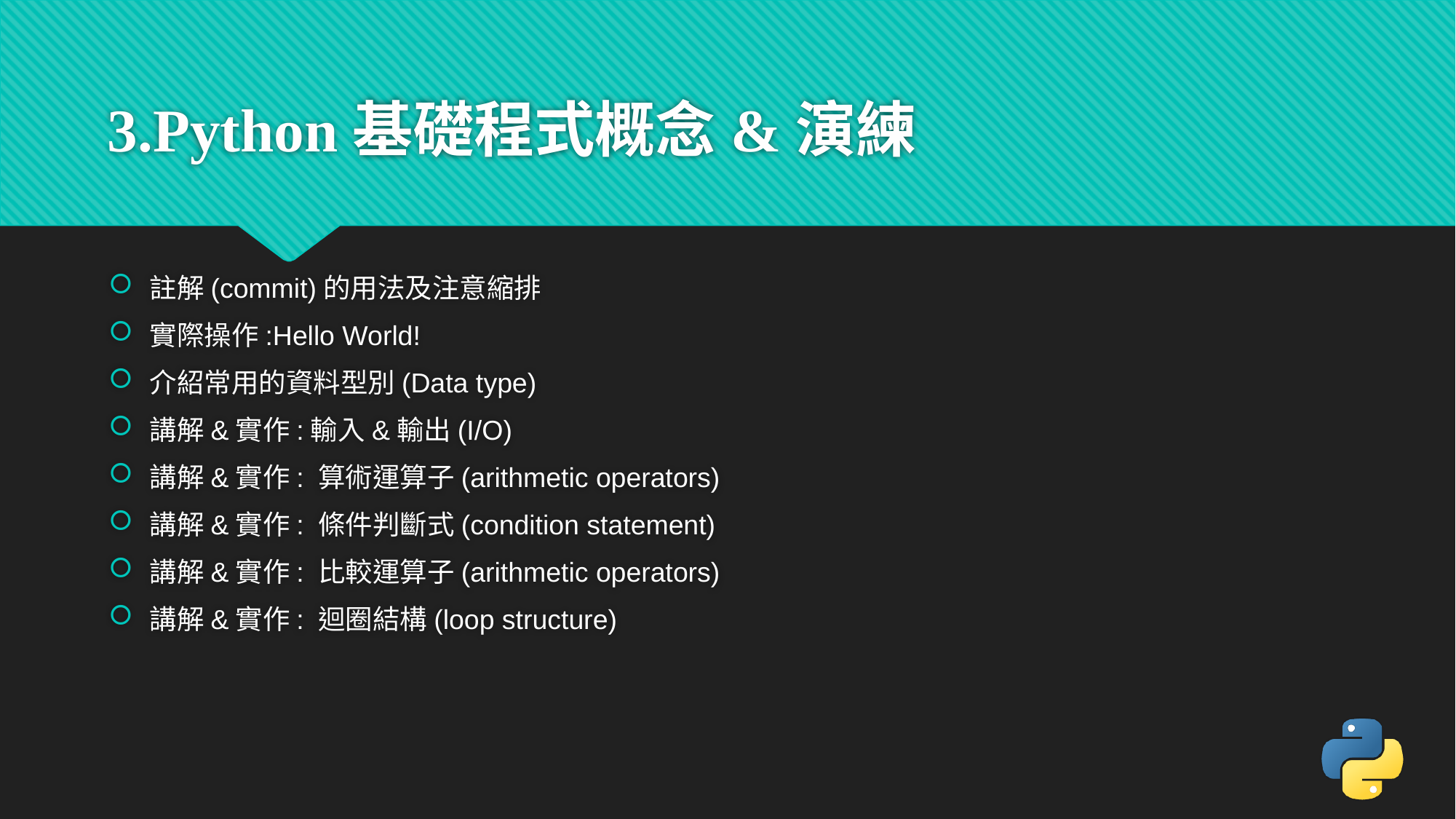

# 3.Python基礎程式概念&演練
註解(commit)的用法及注意縮排
實際操作:Hello World!
介紹常用的資料型別(Data type)
講解&實作:輸入&輸出(I/O)
講解&實作: 算術運算子(arithmetic operators)
講解&實作: 條件判斷式(condition statement)
講解&實作: 比較運算子(arithmetic operators)
講解&實作: 迴圈結構(loop structure)